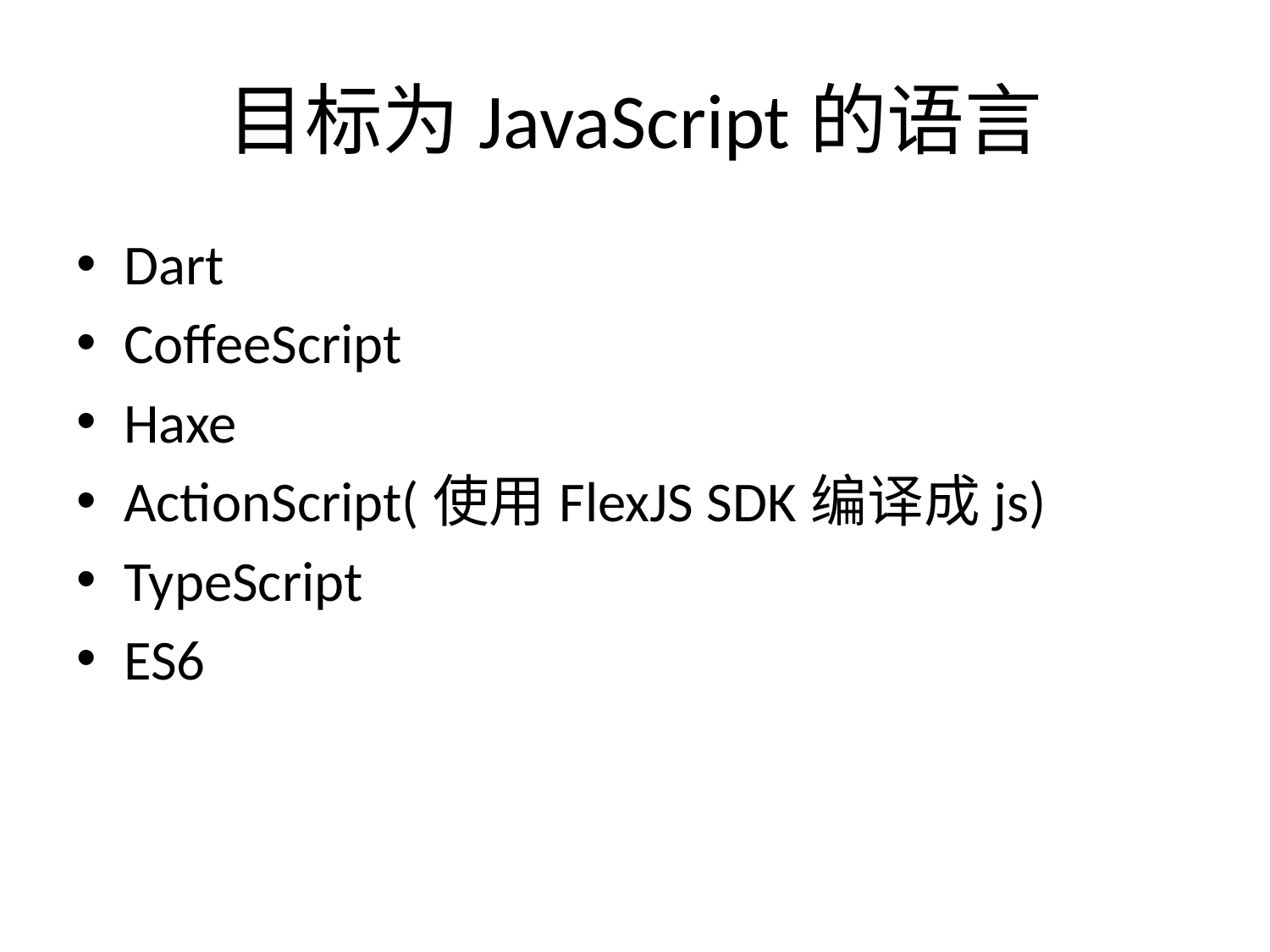

# 目标为JavaScript的语言
Dart
CoffeeScript
Haxe
ActionScript(使用FlexJS SDK编译成js)
TypeScript
ES6